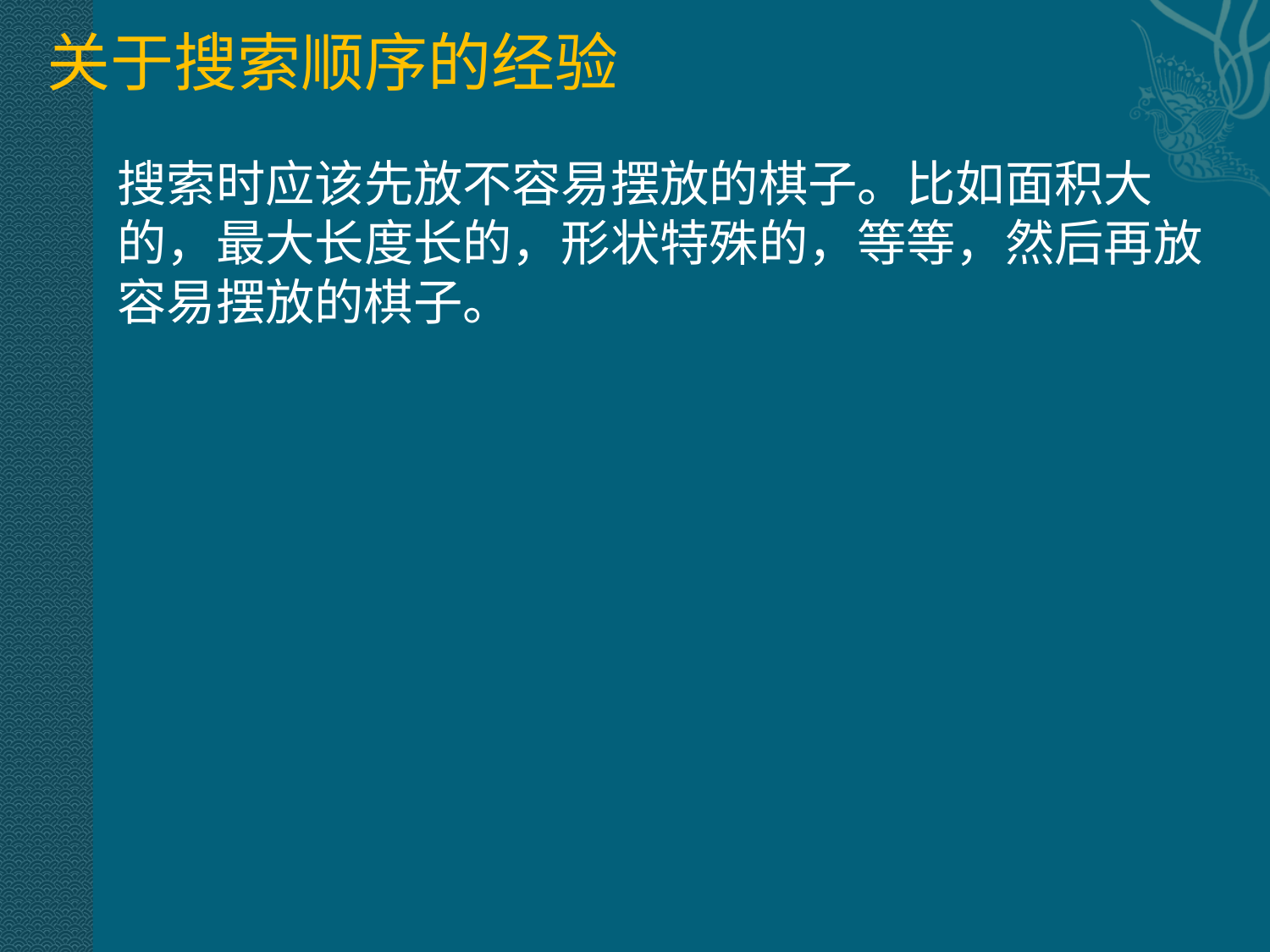

关于搜索顺序的经验
搜索时应该先放不容易摆放的棋子。比如面积大的，最大长度长的，形状特殊的，等等，然后再放容易摆放的棋子。